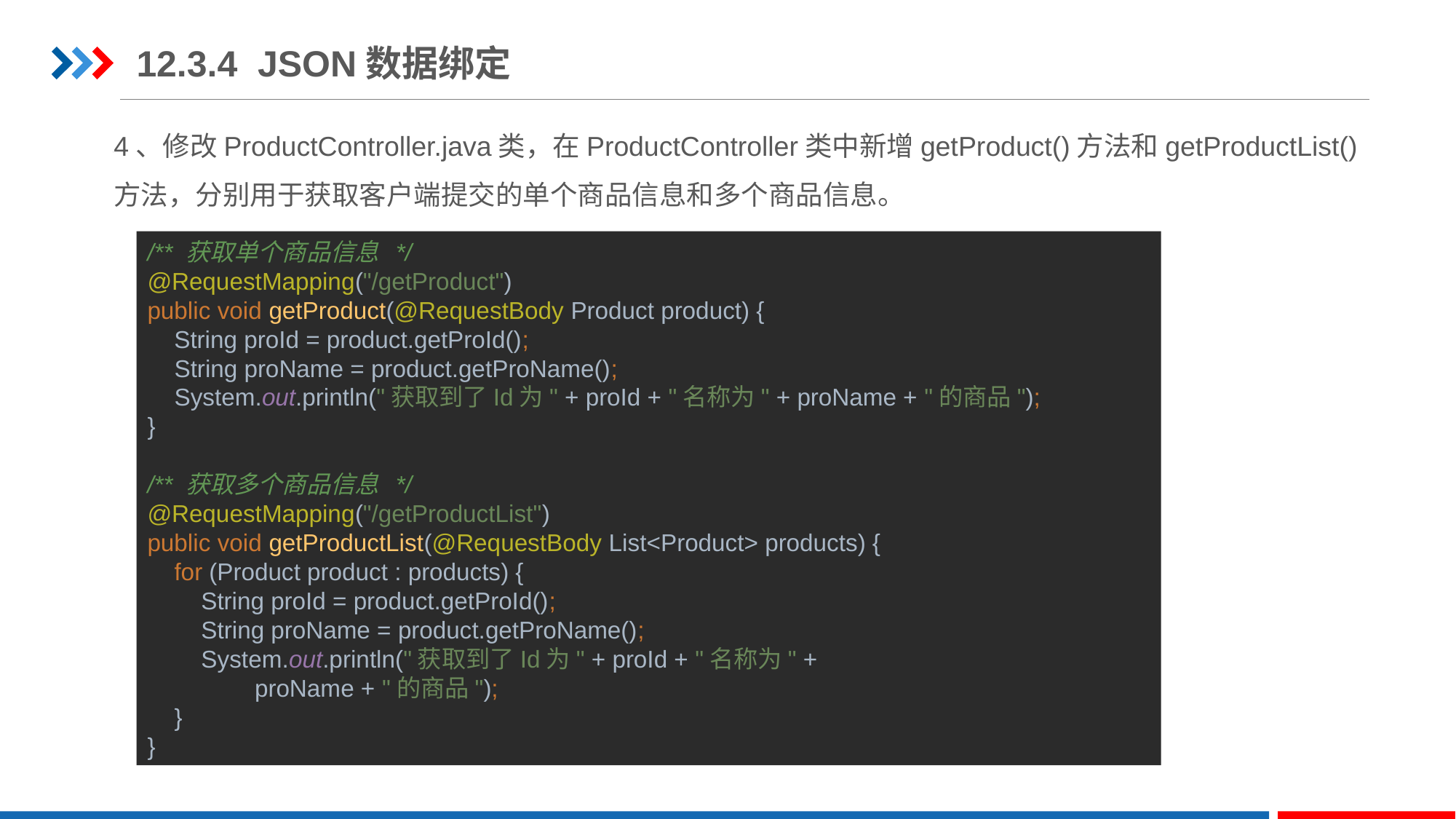

12.3.4  JSON数据绑定
4、修改ProductController.java类，在ProductController类中新增getProduct()方法和getProductList()方法，分别用于获取客户端提交的单个商品信息和多个商品信息。
STEP  04
/** 获取单个商品信息  */
@RequestMapping("/getProduct")
public void getProduct(@RequestBody Product product) {
    String proId = product.getProId();
    String proName = product.getProName();
    System.out.println("获取到了Id为" + proId + "名称为" + proName + "的商品");
}
/** 获取多个商品信息  */
@RequestMapping("/getProductList")
public void getProductList(@RequestBody List<Product> products) {
    for (Product product : products) {
        String proId = product.getProId();
        String proName = product.getProName();
        System.out.println("获取到了Id为" + proId + "名称为" +
                proName + "的商品");
    }
}